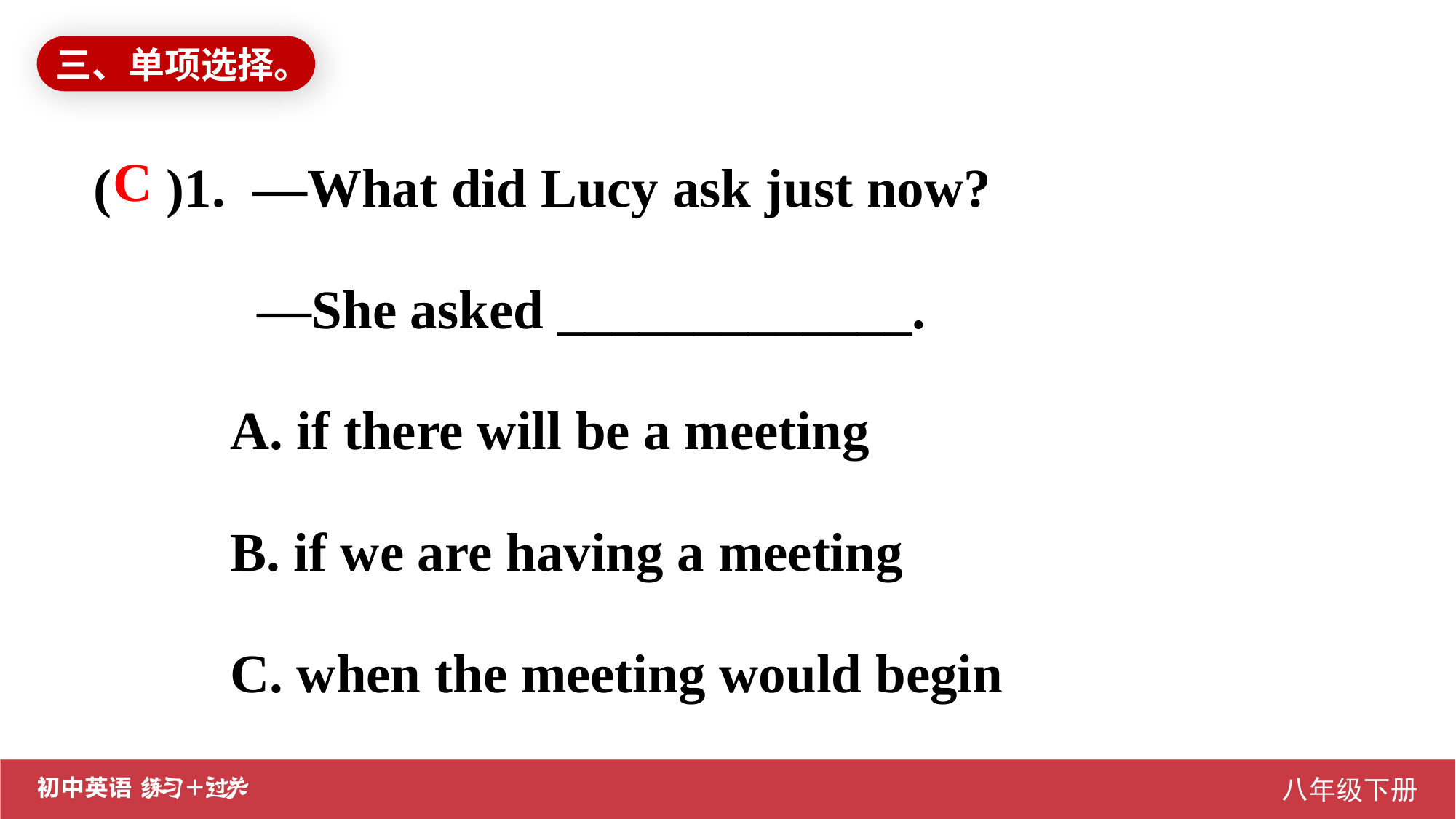

三、单项选择。
(    )1.  —What did Lucy ask just now?
            —She asked _____________.
          A. if there will be a meeting
          B. if we are having a meeting
          C. when the meeting would begin
C